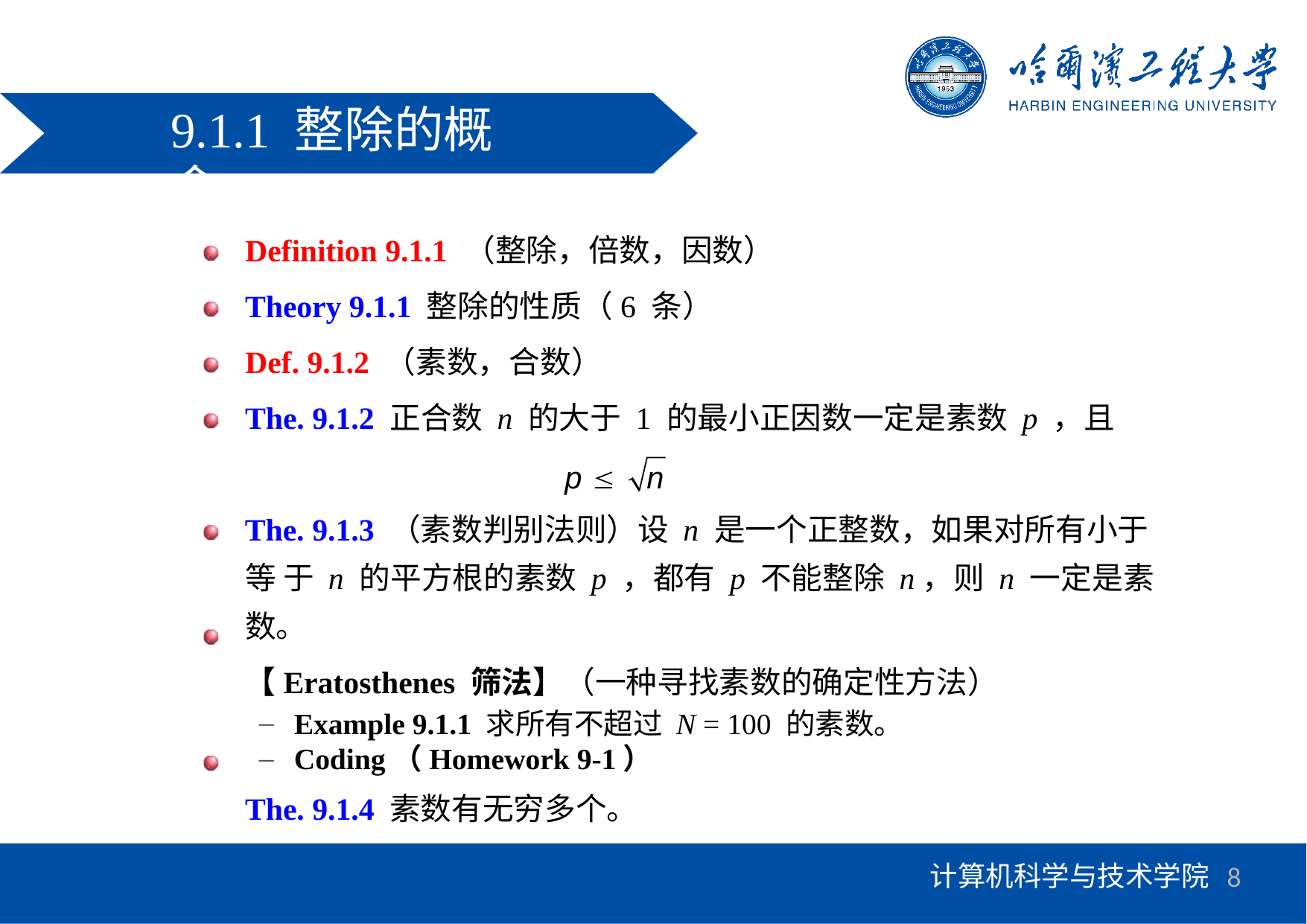

# 9.1.1 整除的概念
Definition 9.1.1	（整除，倍数，因数）
Theory 9.1.1 整除的性质（6 条）
Def. 9.1.2 （素数，合数）
The. 9.1.2 正合数 n 的大于 1 的最小正因数一定是素数 p ，且
p ≤	n
The. 9.1.3 （素数判别法则）设 n 是一个正整数，如果对所有小于等 于 n 的平方根的素数 p ，都有 p 不能整除 n，则 n 一定是素数。
【Eratosthenes 筛法】（一种寻找素数的确定性方法）
Example 9.1.1 求所有不超过 N = 100 的素数。
Coding（Homework 9-1）
The. 9.1.4 素数有无穷多个。

8